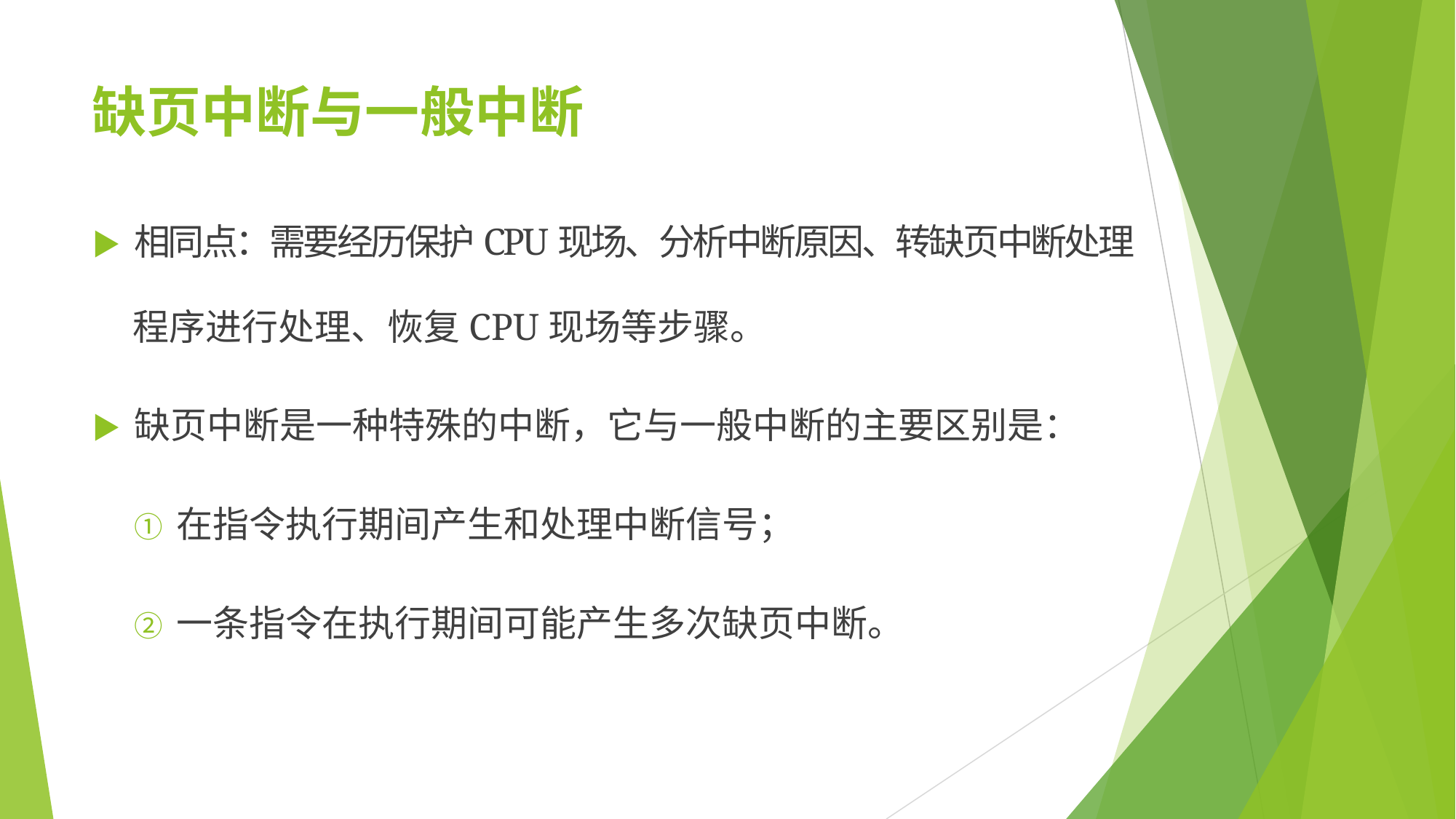

# 缺页中断与一般中断
▶	相同点：需要经历保护CPU现场、分析中断原因、转缺页中断处理

程序进行处理、恢复CPU现场等步骤。

▶	缺页中断是一种特殊的中断，它与一般中断的主要区别是：

① 在指令执行期间产生和处理中断信号；

② 一条指令在执行期间可能产生多次缺页中断。